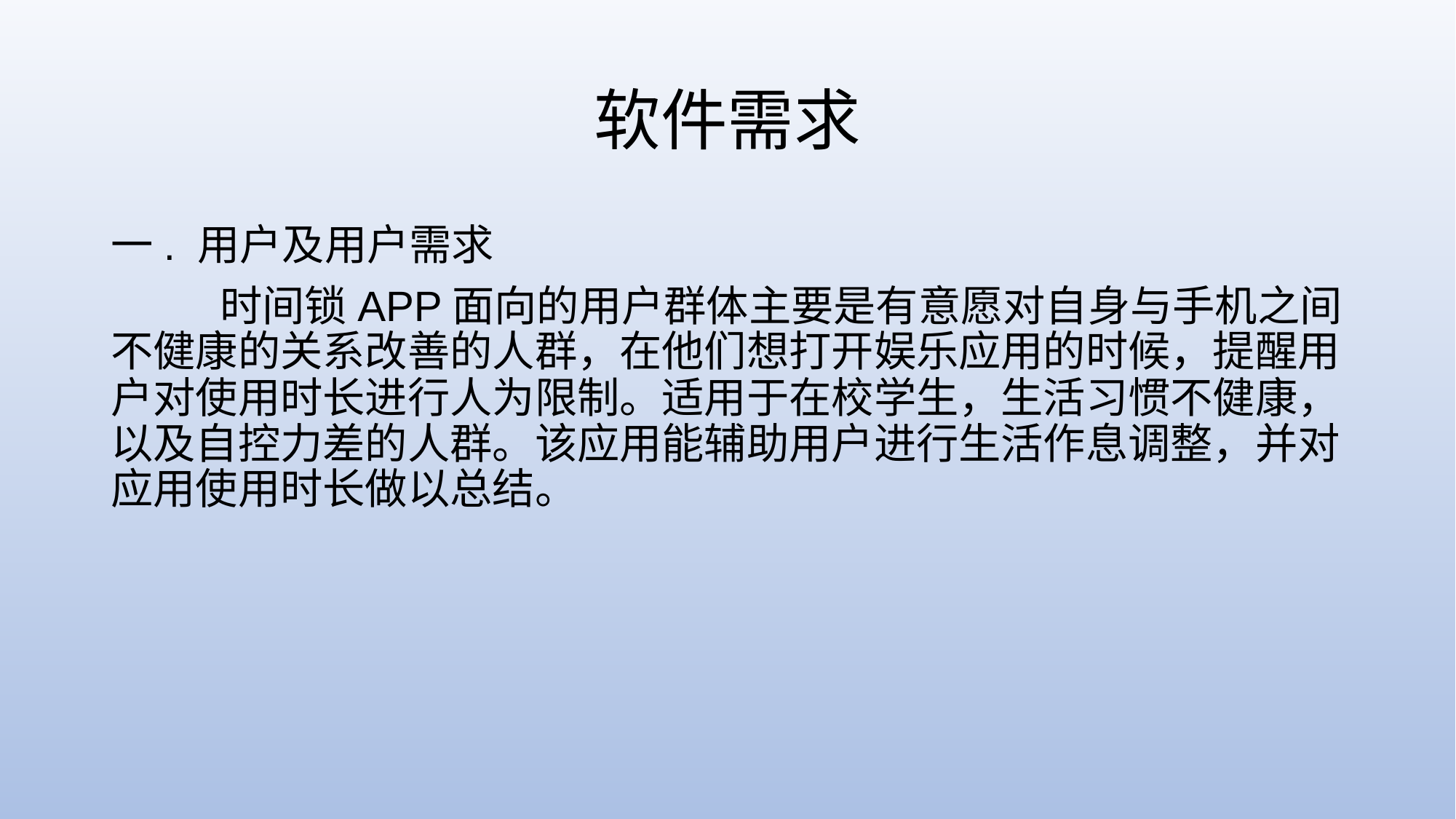

# 软件需求
一. 用户及用户需求
	时间锁APP面向的用户群体主要是有意愿对自身与手机之间不健康的关系改善的人群，在他们想打开娱乐应用的时候，提醒用户对使用时长进行人为限制。适用于在校学生，生活习惯不健康，以及自控力差的人群。该应用能辅助用户进行生活作息调整，并对应用使用时长做以总结。